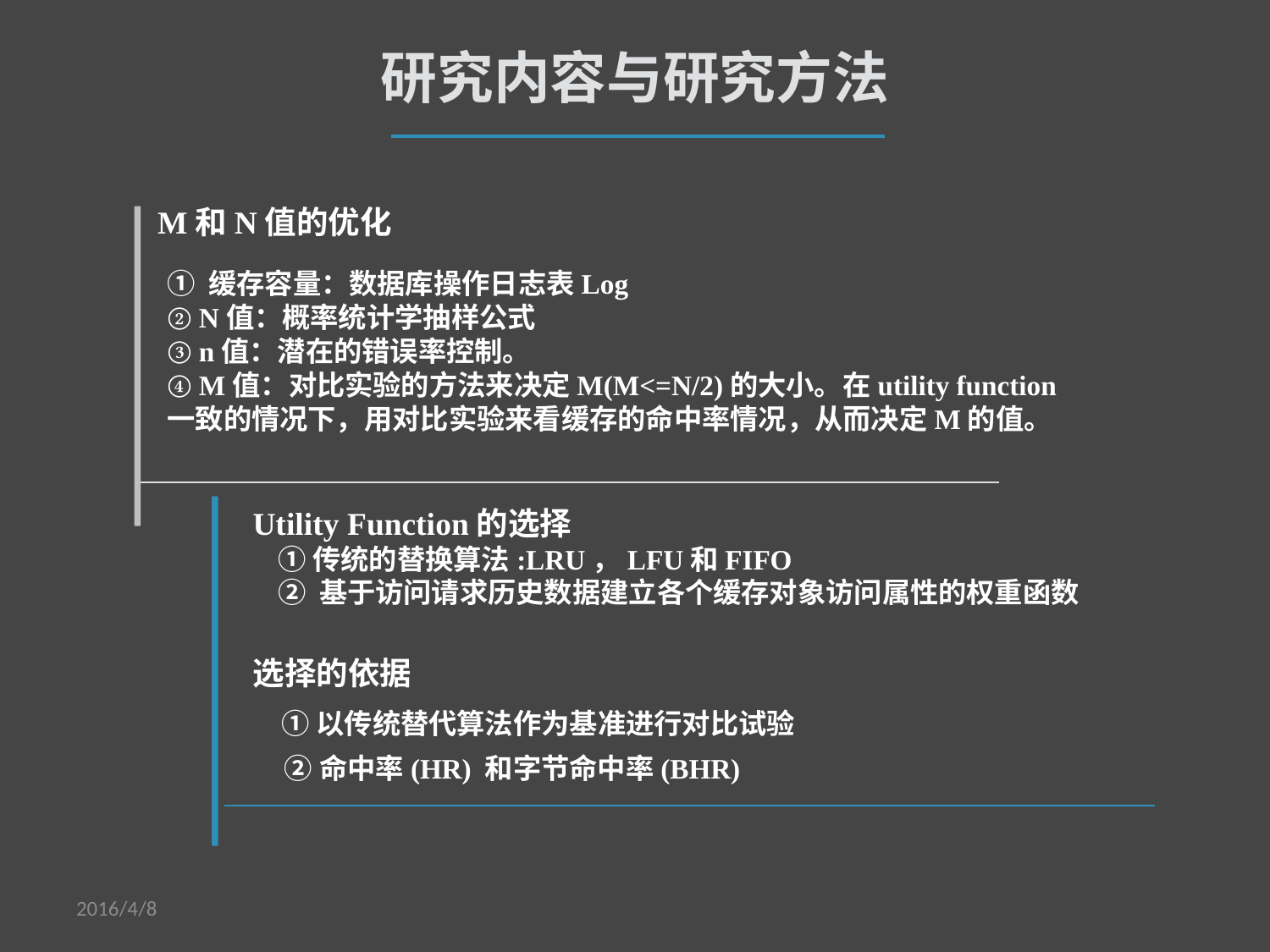

研究内容与研究方法

M和N值的优化

① 缓存容量：数据库操作日志表Log
② N值：概率统计学抽样公式
③ n值：潜在的错误率控制。
④ M值：对比实验的方法来决定M(M<=N/2)的大小。在utility function
一致的情况下，用对比实验来看缓存的命中率情况，从而决定M的值。

Utility Function的选择
    ①传统的替换算法:LRU，LFU和FIFO
    ② 基于访问请求历史数据建立各个缓存对象访问属性的权重函数

选择的依据
    ①以传统替代算法作为基准进行对比试验
     ②命中率(HR) 和字节命中率(BHR)

2016/4/8